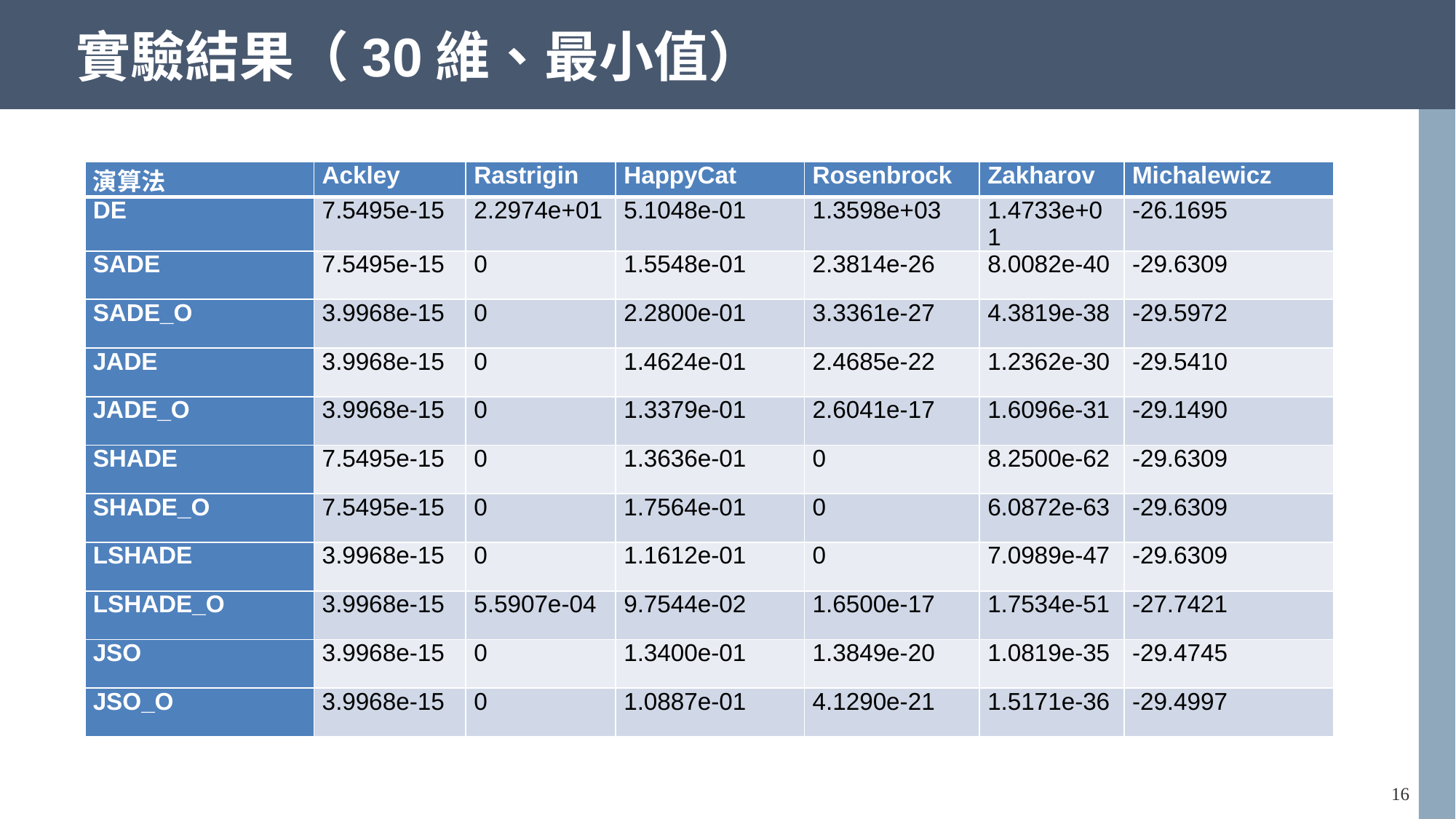

# 實驗結果（30維、最小值）
| 演算法 | Ackley | Rastrigin | HappyCat | Rosenbrock | Zakharov | Michalewicz |
| --- | --- | --- | --- | --- | --- | --- |
| DE | 7.5495e-15 | 2.2974e+01 | 5.1048e-01 | 1.3598e+03 | 1.4733e+01 | -26.1695 |
| SADE | 7.5495e-15 | 0 | 1.5548e-01 | 2.3814e-26 | 8.0082e-40 | -29.6309 |
| SADE\_O | 3.9968e-15 | 0 | 2.2800e-01 | 3.3361e-27 | 4.3819e-38 | -29.5972 |
| JADE | 3.9968e-15 | 0 | 1.4624e-01 | 2.4685e-22 | 1.2362e-30 | -29.5410 |
| JADE\_O | 3.9968e-15 | 0 | 1.3379e-01 | 2.6041e-17 | 1.6096e-31 | -29.1490 |
| SHADE | 7.5495e-15 | 0 | 1.3636e-01 | 0 | 8.2500e-62 | -29.6309 |
| SHADE\_O | 7.5495e-15 | 0 | 1.7564e-01 | 0 | 6.0872e-63 | -29.6309 |
| LSHADE | 3.9968e-15 | 0 | 1.1612e-01 | 0 | 7.0989e-47 | -29.6309 |
| LSHADE\_O | 3.9968e-15 | 5.5907e-04 | 9.7544e-02 | 1.6500e-17 | 1.7534e-51 | -27.7421 |
| JSO | 3.9968e-15 | 0 | 1.3400e-01 | 1.3849e-20 | 1.0819e-35 | -29.4745 |
| JSO\_O | 3.9968e-15 | 0 | 1.0887e-01 | 4.1290e-21 | 1.5171e-36 | -29.4997 |
16